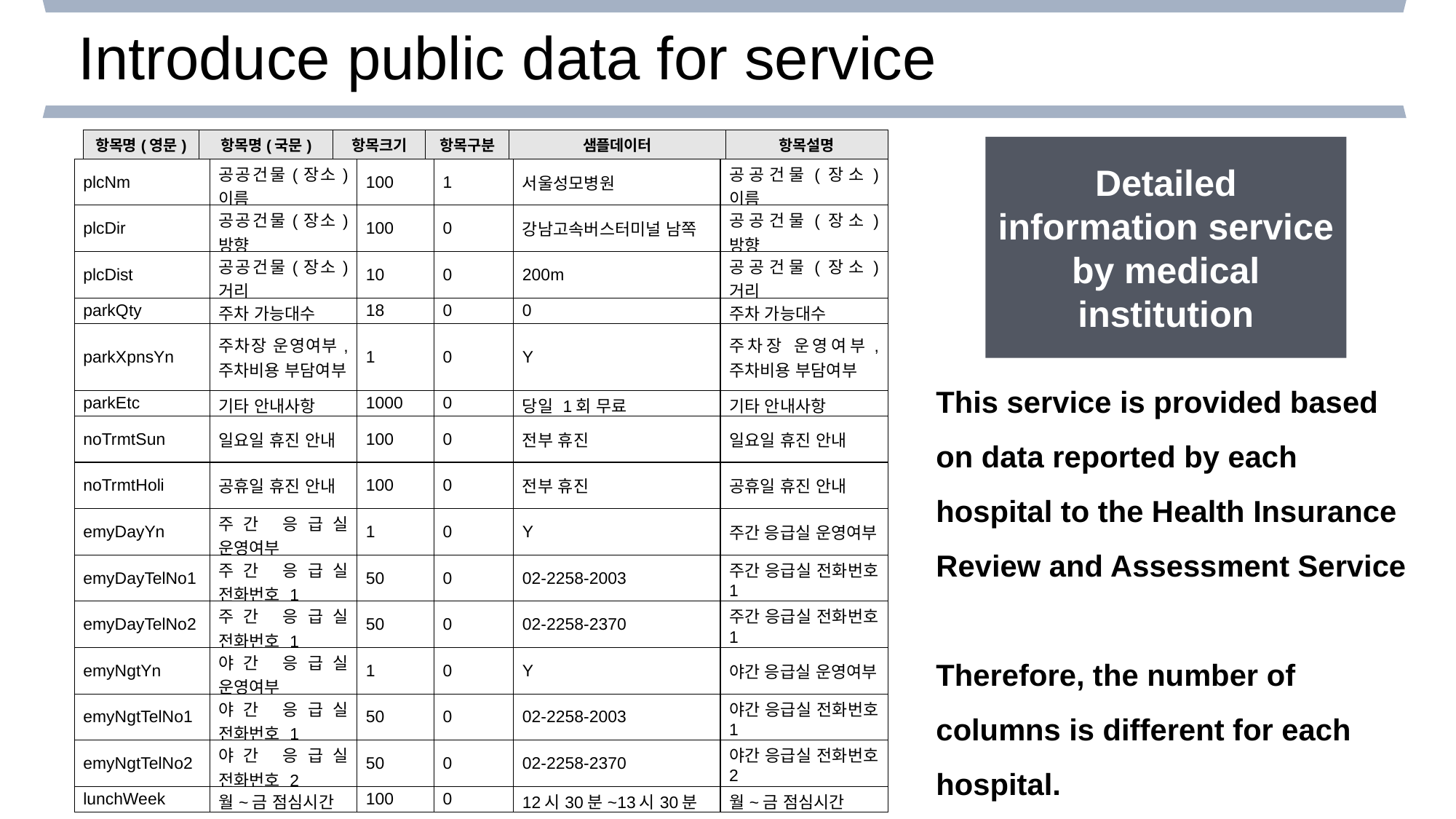

Introduce public data for service

| 항목명(영문) | 항목명(국문) | 항목크기 | 항목구분 | 샘플데이터 | 항목설명 |
| --- | --- | --- | --- | --- | --- |
Detailed information service by medical institution
| plcNm | 공공건물(장소) 이름 | 100 | 1 | 서울성모병원 | 공공건물(장소) 이름 |
| --- | --- | --- | --- | --- | --- |
| plcDir | 공공건물(장소) 방향 | 100 | 0 | 강남고속버스터미널 남쪽 | 공공건물(장소) 방향 |
| plcDist | 공공건물(장소) 거리 | 10 | 0 | 200m | 공공건물(장소) 거리 |
| parkQty | 주차 가능대수 | 18 | 0 | 0 | 주차 가능대수 |
| parkXpnsYn | 주차장 운영여부, 주차비용 부담여부 | 1 | 0 | Y | 주차장 운영여부, 주차비용 부담여부 |
| parkEtc | 기타 안내사항 | 1000 | 0 | 당일 1회 무료 | 기타 안내사항 |
| noTrmtSun | 일요일 휴진 안내 | 100 | 0 | 전부 휴진 | 일요일 휴진 안내 |
| noTrmtHoli | 공휴일 휴진 안내 | 100 | 0 | 전부 휴진 | 공휴일 휴진 안내 |
| emyDayYn | 주간 응급실 운영여부 | 1 | 0 | Y | 주간 응급실 운영여부 |
| emyDayTelNo1 | 주간 응급실 전화번호 1 | 50 | 0 | 02-2258-2003 | 주간 응급실 전화번호 1 |
| emyDayTelNo2 | 주간 응급실 전화번호 1 | 50 | 0 | 02-2258-2370 | 주간 응급실 전화번호 1 |
| emyNgtYn | 야간 응급실 운영여부 | 1 | 0 | Y | 야간 응급실 운영여부 |
| emyNgtTelNo1 | 야간 응급실 전화번호 1 | 50 | 0 | 02-2258-2003 | 야간 응급실 전화번호 1 |
| emyNgtTelNo2 | 야간 응급실 전화번호 2 | 50 | 0 | 02-2258-2370 | 야간 응급실 전화번호 2 |
| lunchWeek | 월~금 점심시간 | 100 | 0 | 12시30분~13시30분 | 월~금 점심시간 |
This service is provided based on data reported by each hospital to the Health Insurance Review and Assessment Service

Therefore, the number of columns is different for each hospital.